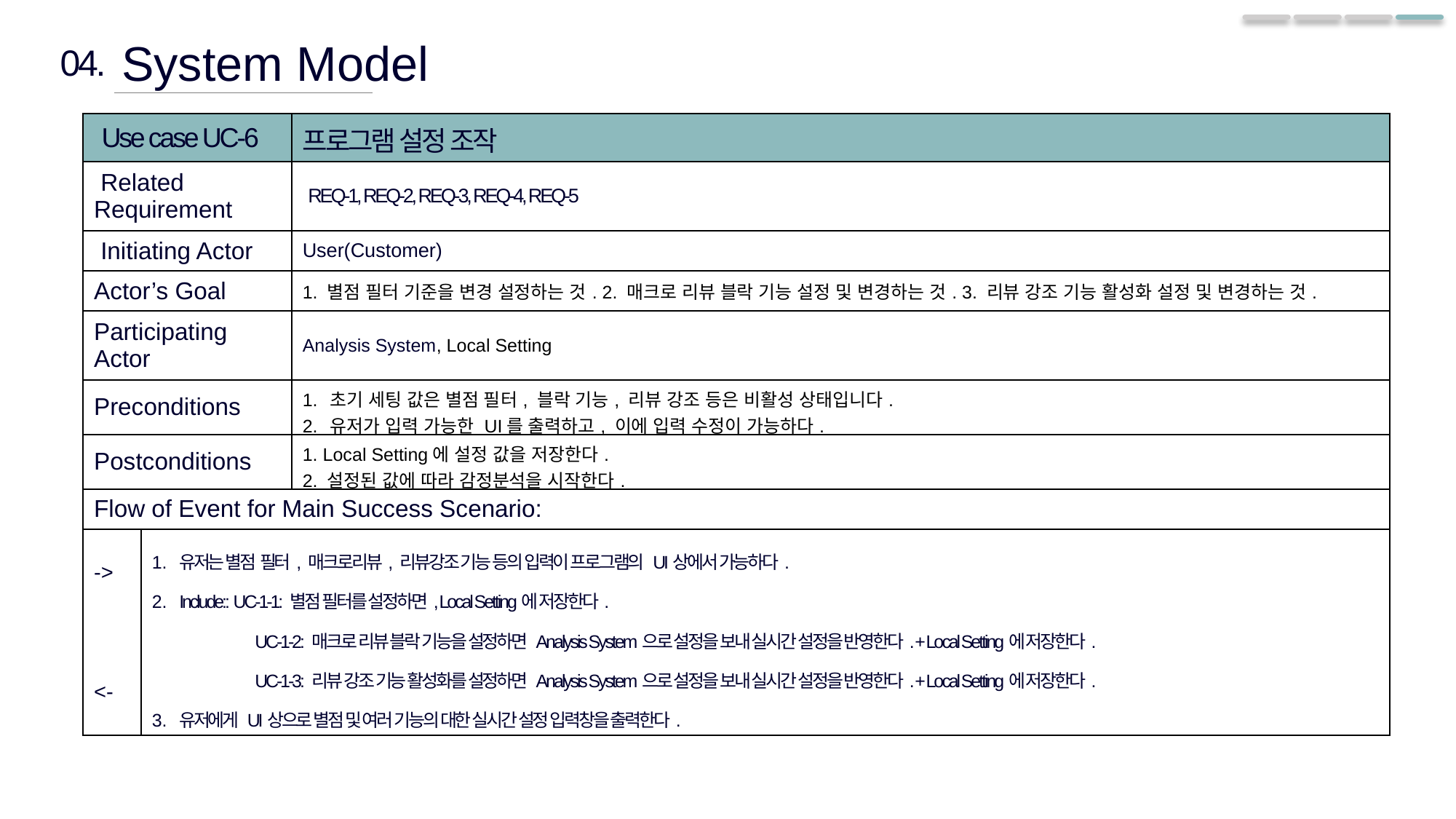

System Model
04.
| Use case UC-6 |  | 프로그램 설정 조작 |
| --- | --- | --- |
| Related Requirement |  | REQ-1, REQ-2, REQ-3, REQ-4, REQ-5 |
| Initiating Actor |  | User(Customer) |
| Actor’s Goal |  | 1. 별점 필터 기준을 변경 설정하는 것. 2. 매크로 리뷰 블락 기능 설정 및 변경하는 것. 3. 리뷰 강조 기능 활성화 설정 및 변경하는 것. |
| Participating Actor |  | Analysis System, Local Setting |
| Preconditions |  | 초기 세팅 값은 별점 필터, 블락 기능, 리뷰 강조 등은 비활성 상태입니다. 유저가 입력 가능한 UI를 출력하고, 이에 입력 수정이 가능하다. |
| Postconditions |  | 1. Local Setting에 설정 값을 저장한다. 2. 설정된 값에 따라 감정분석을 시작한다. |
| Flow of Event for Main Success Scenario: |  |  |
| -> <- | 유저는 별점 필터, 매크로리뷰, 리뷰강조 기능 등의 입력이 프로그램의 UI상에서 가능하다. Include:: UC-1-1: 별점 필터를 설정하면, Local Setting에 저장한다. UC-1-2: 매크로 리뷰 블락 기능을 설정하면 Analysis System으로 설정을 보내 실시간 설정을 반영한다. + Local Setting에 저장한다. UC-1-3: 리뷰 강조 기능 활성화를 설정하면 Analysis System으로 설정을 보내 실시간 설정을 반영한다. + Local Setting에 저장한다. 유저에게 UI상으로 별점 및 여러 기능의 대한 실시간 설정 입력창을 출력한다. | 1. 유저는 별점 설정 구간을 조작함으로써, 특정 별점 이상, 또는 별점 이하의 리뷰글을 무시하거나 강조할 수 있습니다. 2. 유저는 매크로 리뷰 차단 여부 버튼을 통해 무조건적인 칭찬이 적힌 리뷰글들을 가릴 수 있습니다. 3. 유저는 판단에 도움되는 리뷰글 강조 여부 버튼을 통해 도움되는 리뷰글들을 강조해 눈에 띄게 할 수 있습니다. 4. |